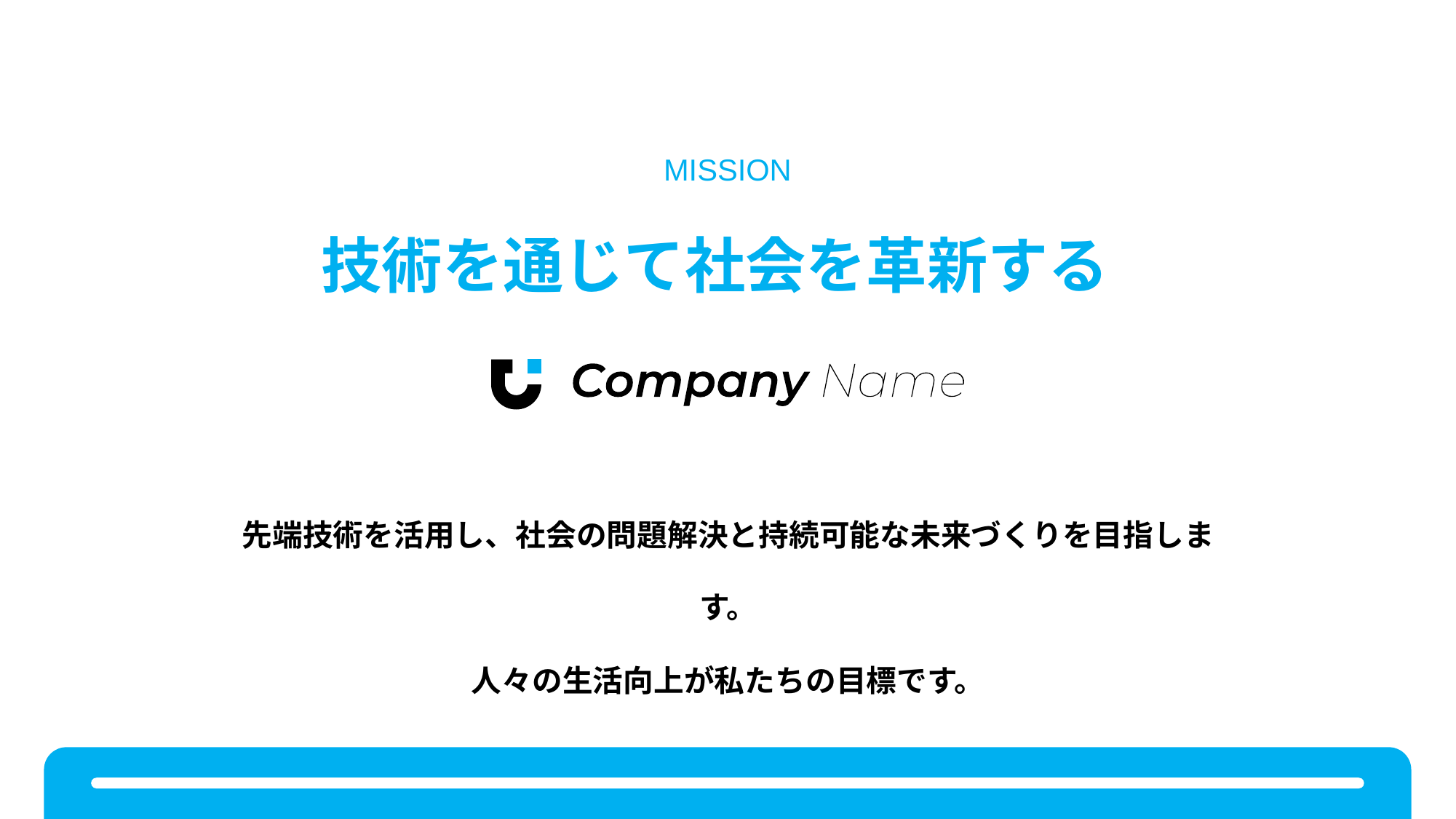

MISSION
技術を通じて社会を革新する

先端技術を活用し、社会の問題解決と持続可能な未来づくりを目指します。
人々の生活向上が私たちの目標です。